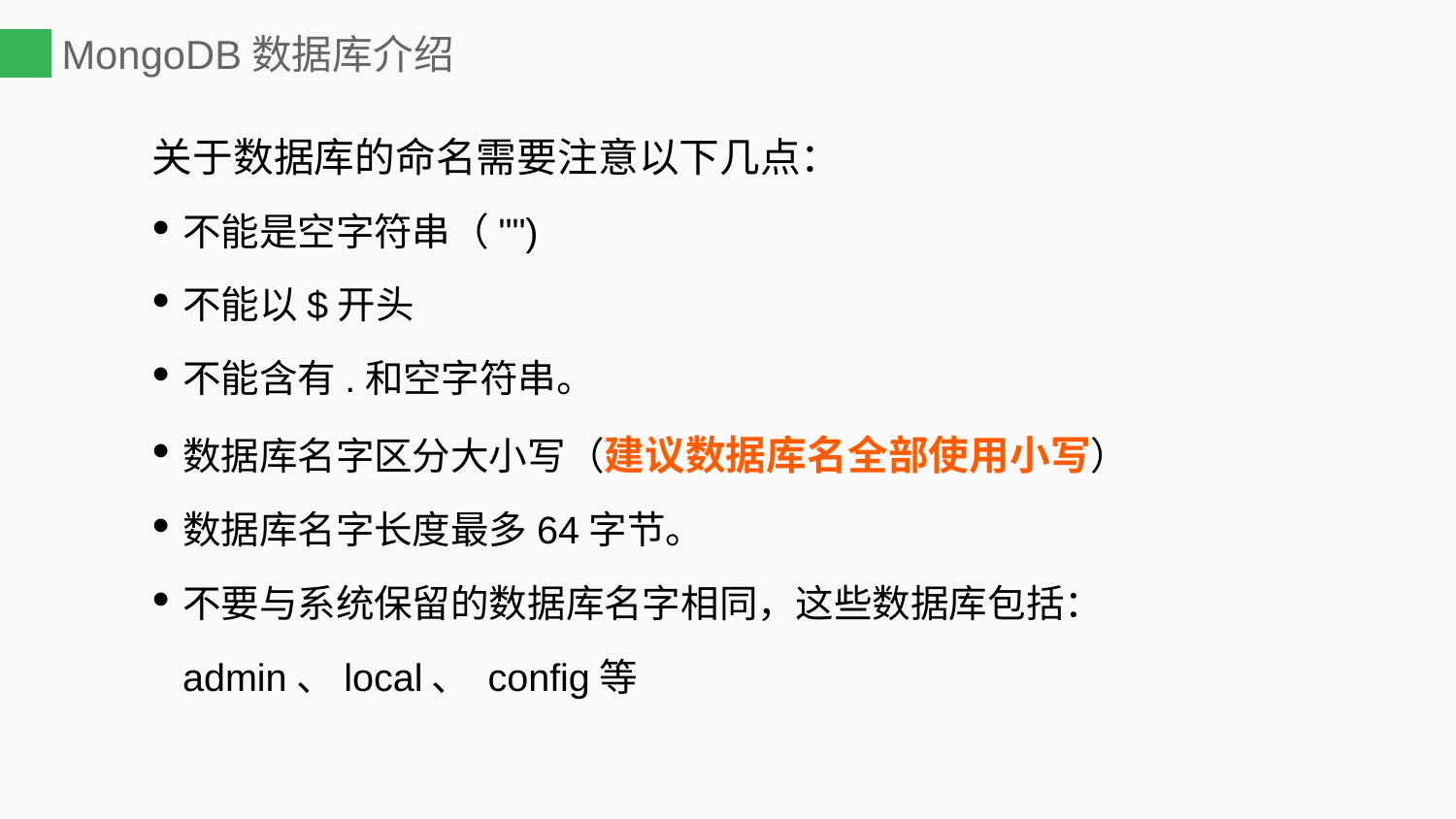

# MongoDB数据库介绍
关于数据库的命名需要注意以下几点：
不能是空字符串（"")
不能以$开头
不能含有.和空字符串。
数据库名字区分大小写（建议数据库名全部使用小写）
数据库名字长度最多64字节。
不要与系统保留的数据库名字相同，这些数据库包括：admin、local、 config等